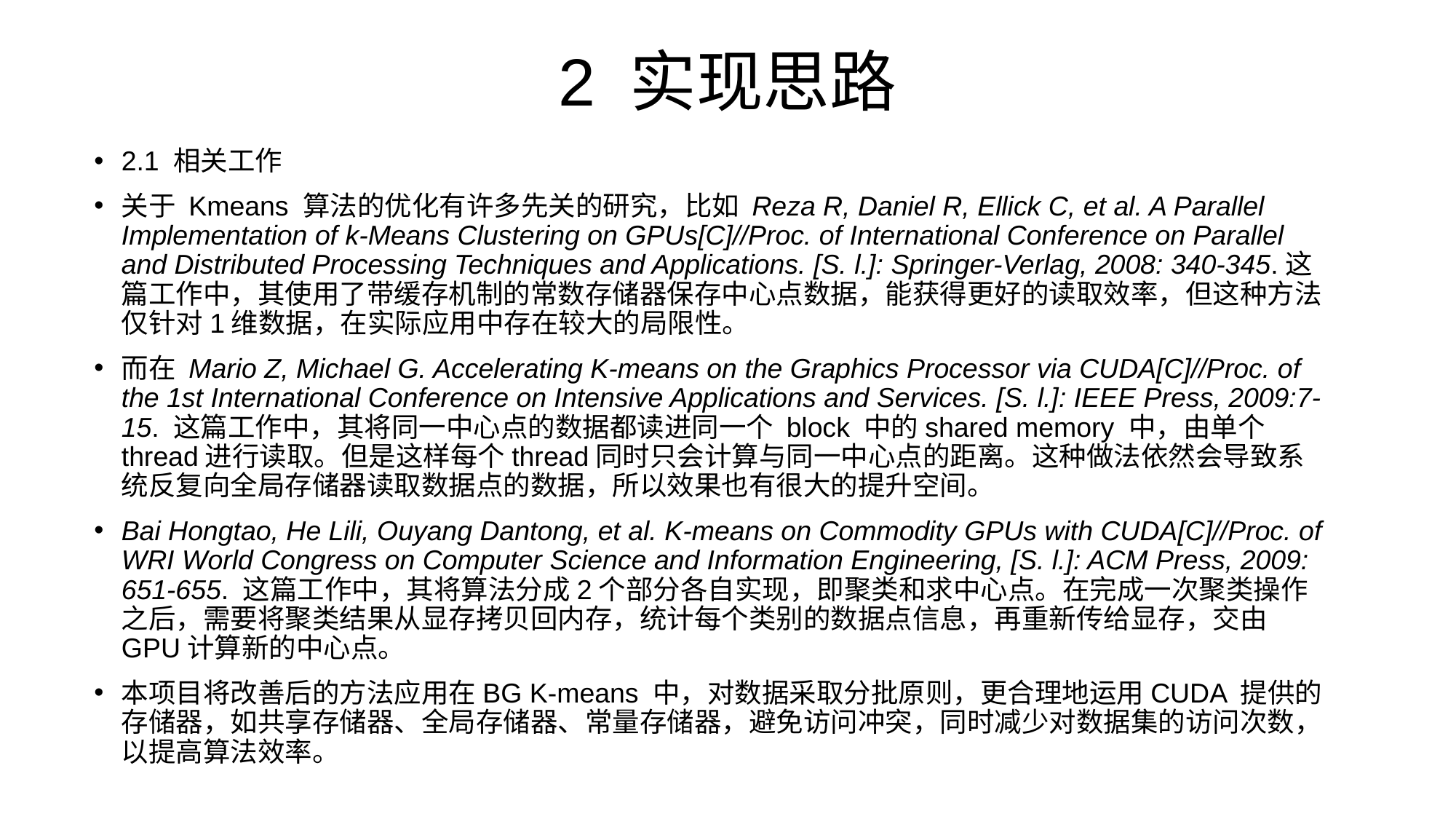

# 2 实现思路
2.1 相关工作
关于 Kmeans 算法的优化有许多先关的研究，比如 Reza R, Daniel R, Ellick C, et al. A Parallel Implementation of k-Means Clustering on GPUs[C]//Proc. of International Conference on Parallel and Distributed Processing Techniques and Applications. [S. l.]: Springer-Verlag, 2008: 340-345.这篇工作中，其使用了带缓存机制的常数存储器保存中心点数据，能获得更好的读取效率，但这种方法仅针对1维数据，在实际应用中存在较大的局限性。
而在 Mario Z, Michael G. Accelerating K-means on the Graphics Processor via CUDA[C]//Proc. of the 1st International Conference on Intensive Applications and Services. [S. l.]: IEEE Press, 2009:7-15. 这篇工作中，其将同一中心点的数据都读进同一个 block 中的shared memory 中，由单个thread进行读取。但是这样每个thread同时只会计算与同一中心点的距离。这种做法依然会导致系统反复向全局存储器读取数据点的数据，所以效果也有很大的提升空间。
Bai Hongtao, He Lili, Ouyang Dantong, et al. K-means on Commodity GPUs with CUDA[C]//Proc. of WRI World Congress on Computer Science and Information Engineering, [S. l.]: ACM Press, 2009: 651-655. 这篇工作中，其将算法分成2个部分各自实现，即聚类和求中心点。在完成一次聚类操作之后，需要将聚类结果从显存拷贝回内存，统计每个类别的数据点信息，再重新传给显存，交由GPU计算新的中心点。
本项目将改善后的方法应用在BG K-means 中，对数据采取分批原则，更合理地运用CUDA 提供的存储器，如共享存储器、全局存储器、常量存储器，避免访问冲突，同时减少对数据集的访问次数，以提高算法效率。